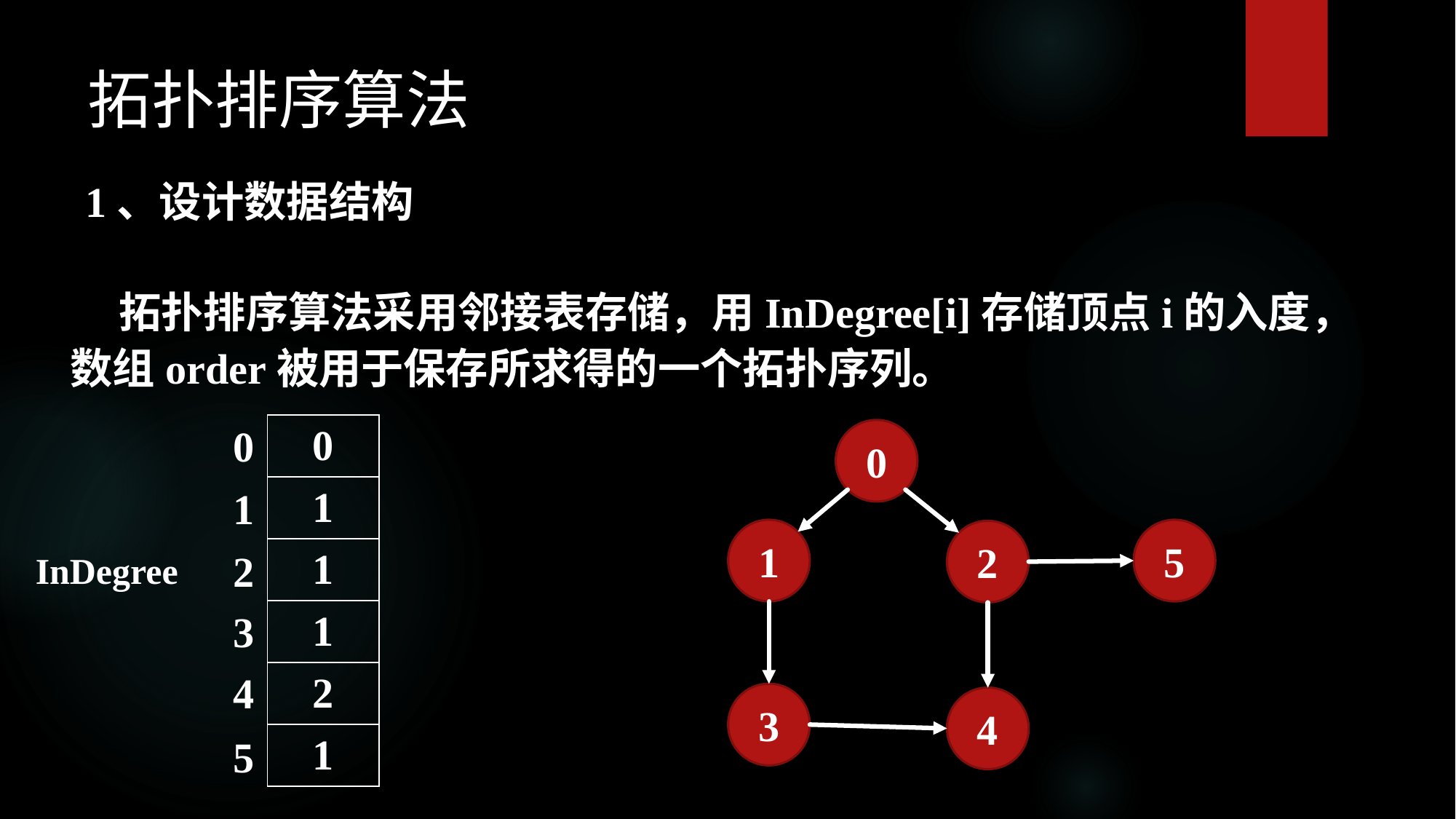

拓扑排序算法
1、设计数据结构
    拓扑排序算法采用邻接表存储，用InDegree[i]存储顶点i的入度，数组order被用于保存所求得的一个拓扑序列。

0
| 0 |
| --- |
| 1 |
| 1 |
| 1 |
| 2 |
| 1 |
0
5
1
2
3
4
1
2
InDegree
3
4
5